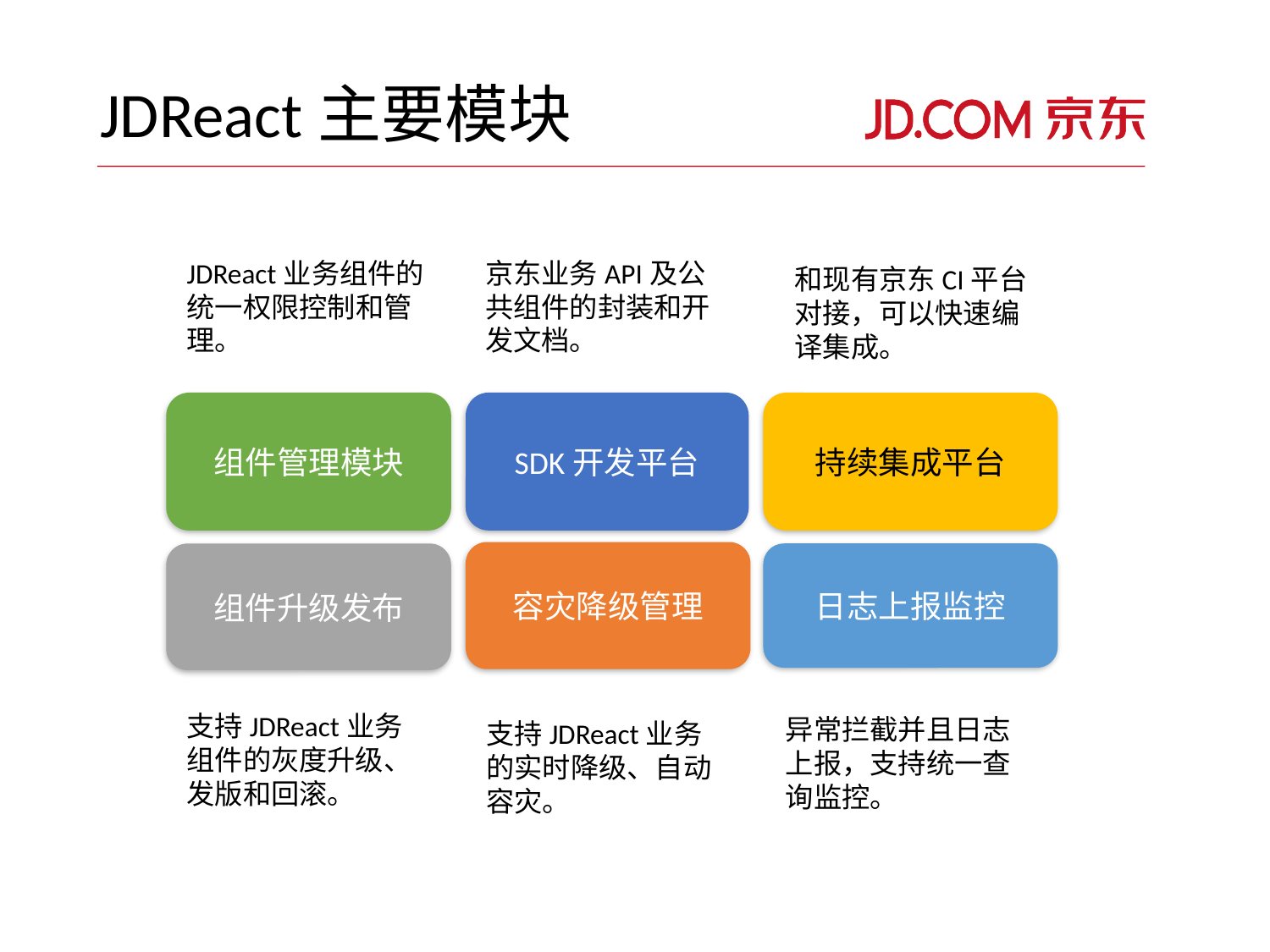

# JDReact主要模块
JDReact业务组件的统一权限控制和管理。
京东业务API及公共组件的封装和开发文档。
和现有京东CI平台对接，可以快速编译集成。
SDK开发平台
组件管理模块
持续集成平台
容灾降级管理
日志上报监控
组件升级发布
支持JDReact业务组件的灰度升级、发版和回滚。
异常拦截并且日志上报，支持统一查询监控。
支持JDReact业务的实时降级、自动容灾。